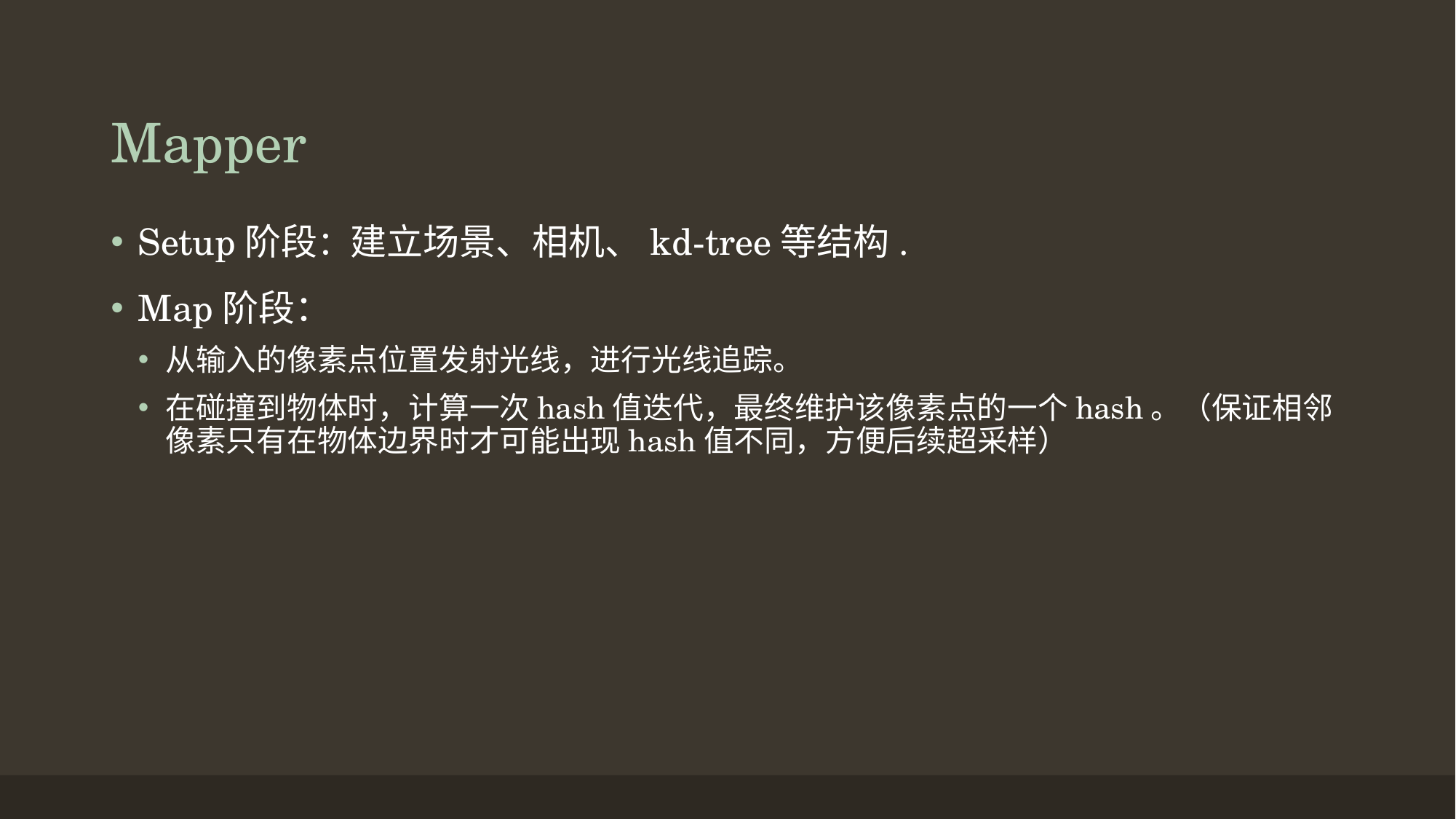

# Mapper
Setup阶段：建立场景、相机、kd-tree等结构.
Map阶段：
从输入的像素点位置发射光线，进行光线追踪。
在碰撞到物体时，计算一次hash值迭代，最终维护该像素点的一个hash。（保证相邻像素只有在物体边界时才可能出现hash值不同，方便后续超采样）